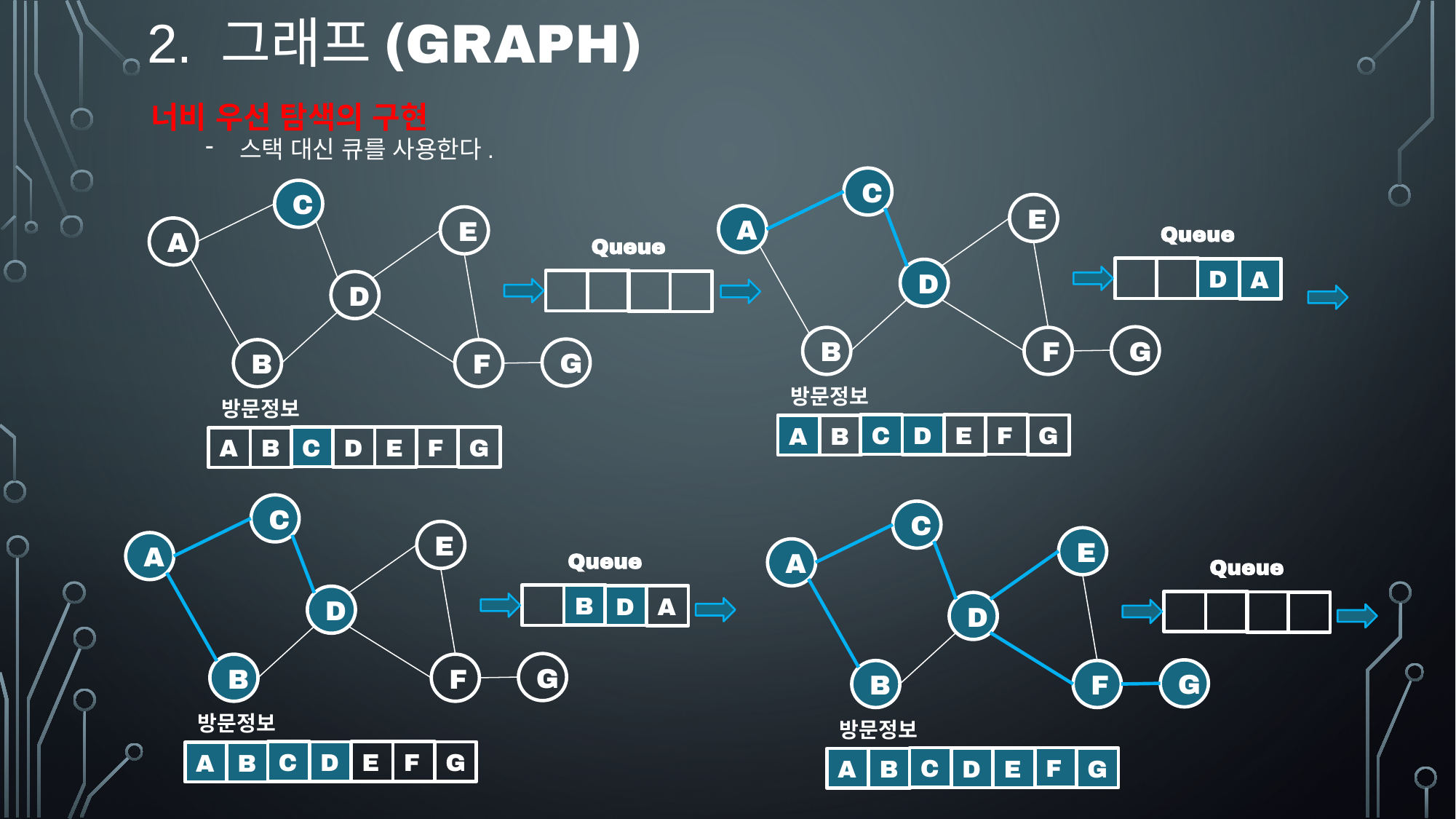

# 2. 그래프(Graph)
너비 우선 탐색의 구현
스택 대신 큐를 사용한다.

C
E
A
D
B
F
G
C
E
A
D
B
F
G
Queue
Queue

D
A

방문정보
방문정보
C
F
E
D
G
A
B
C
F
E
D
G
A
B
C
E
A
D
B
F
G
C
E
A
D
B
F
G
Queue
Queue

B
D
A

방문정보
방문정보
C
F
E
D
G
A
B
C
F
E
D
G
A
B